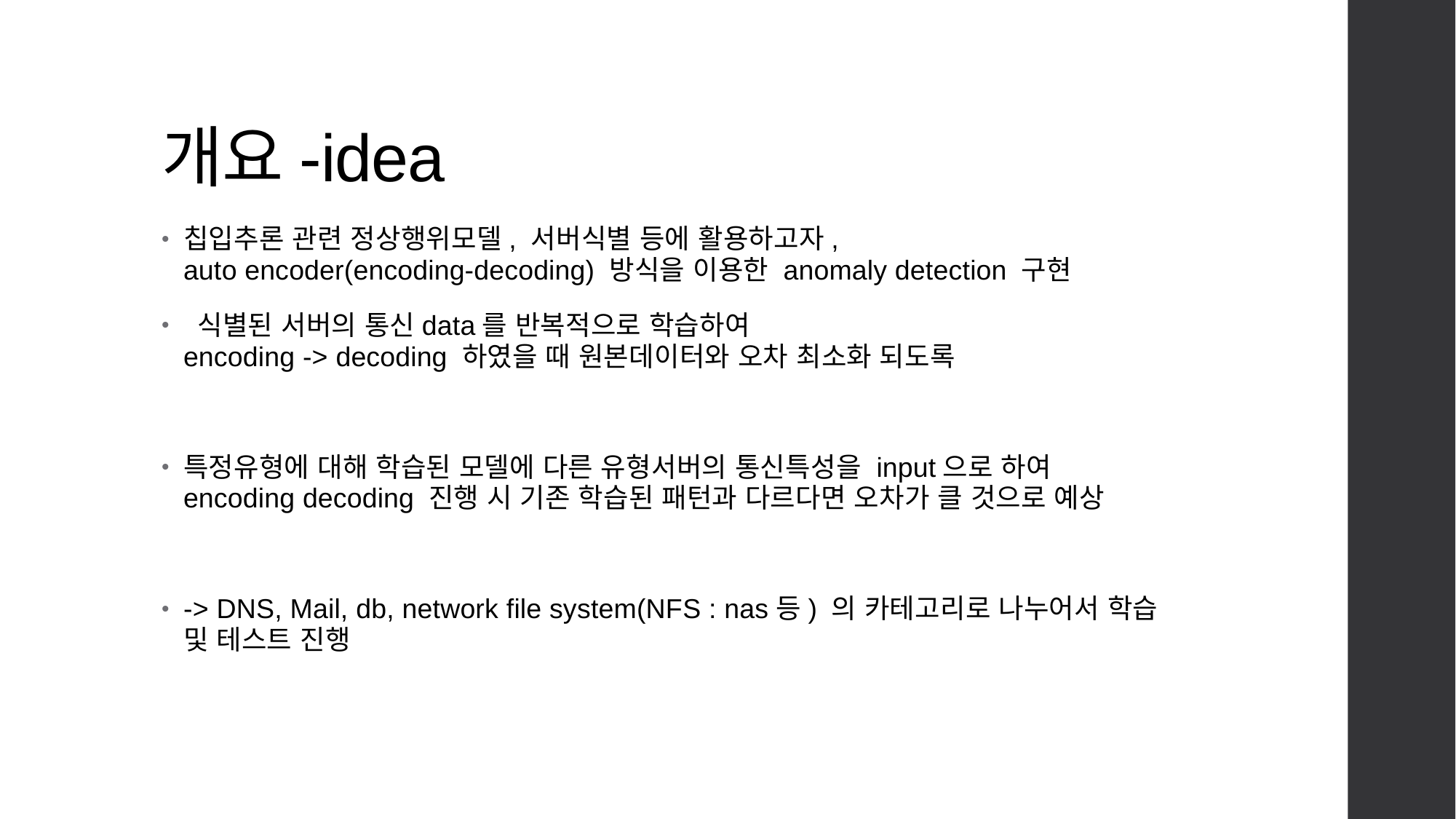

# 개요-idea
칩입추론 관련 정상행위모델, 서버식별 등에 활용하고자,
auto encoder(encoding-decoding) 방식을 이용한 anomaly detection 구현
 식별된 서버의 통신data를 반복적으로 학습하여
encoding -> decoding 하였을 때 원본데이터와 오차 최소화 되도록

특정유형에 대해 학습된 모델에 다른 유형서버의 통신특성을 input으로 하여 encoding decoding 진행 시 기존 학습된 패턴과 다르다면 오차가 클 것으로 예상

-> DNS, Mail, db, network file system(NFS : nas등) 의 카테고리로 나누어서 학습 및 테스트 진행